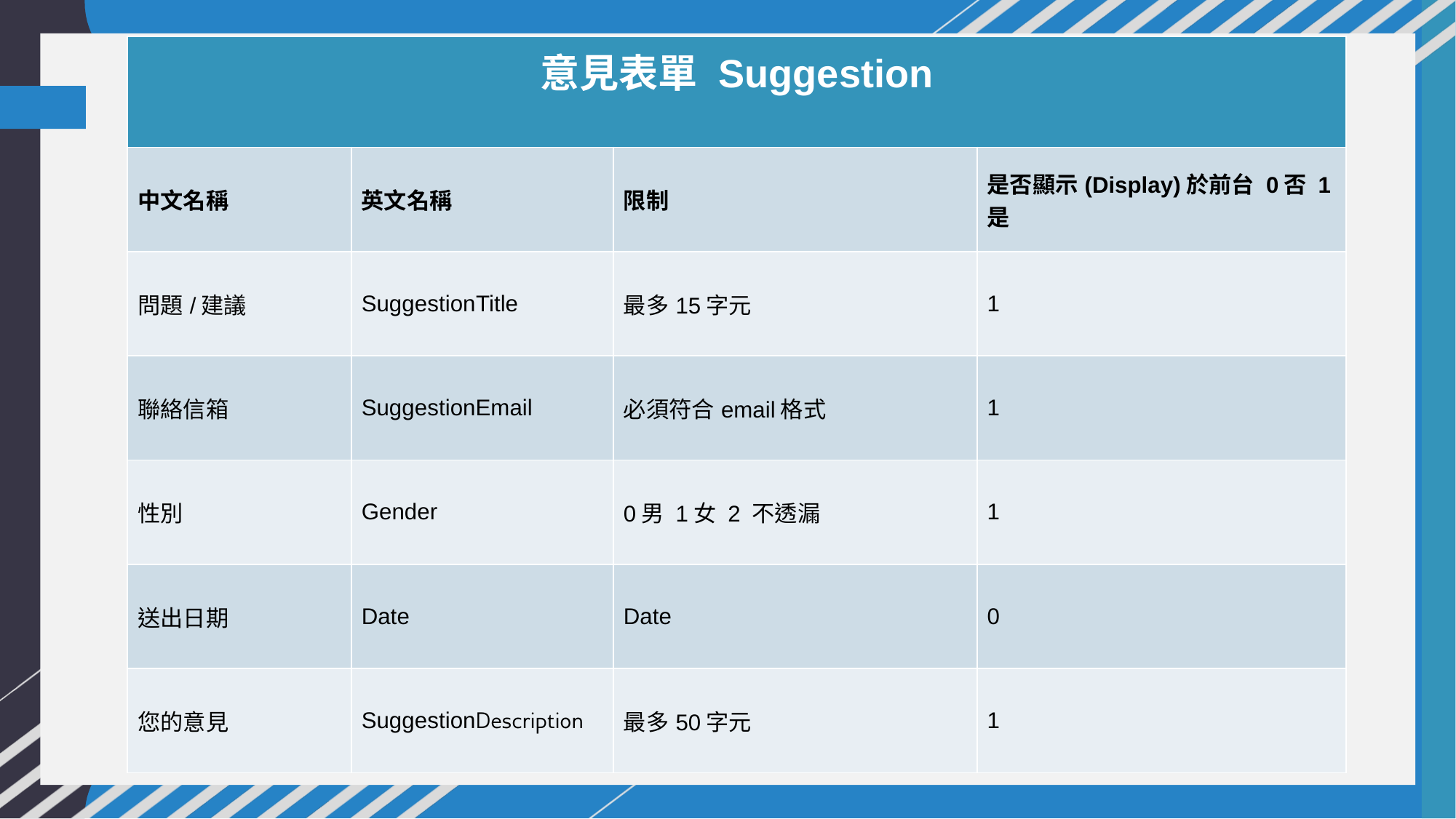

| 意見表單 Suggestion |  |  |  |
| --- | --- | --- | --- |
| 中文名稱 | 英文名稱 | 限制 | 是否顯示(Display)於前台 0否 1是 |
| 問題/建議 | SuggestionTitle | 最多15字元 | 1 |
| 聯絡信箱 | SuggestionEmail | 必須符合email格式 | 1 |
| 性別 | Gender | 0男 1女 2 不透漏 | 1 |
| 送出日期 | Date | Date | 0 |
| 您的意見 | SuggestionDescription | 最多50字元 | 1 |